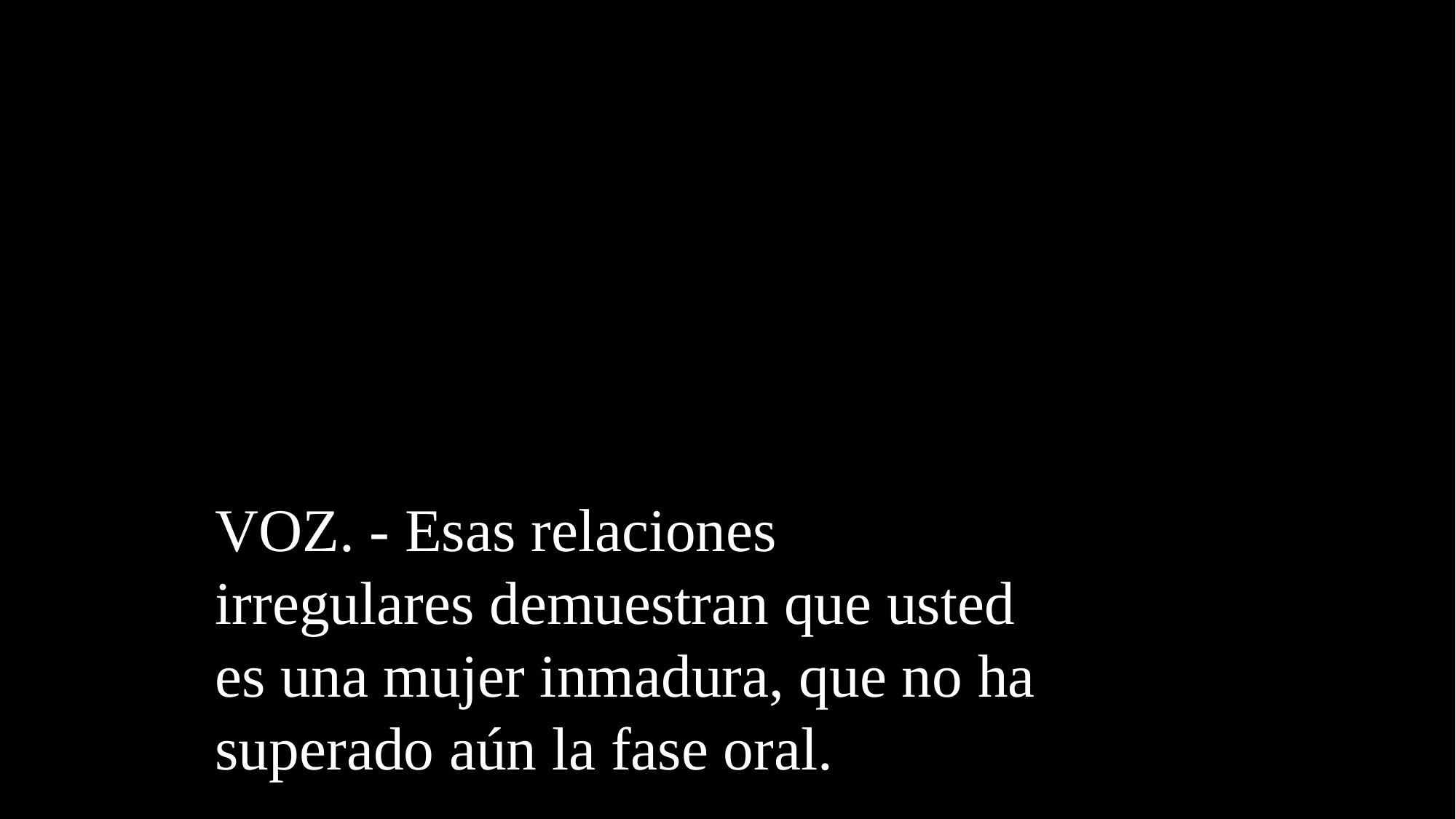

VOZ. - Esas relaciones irregulares demuestran que usted es una mujer inmadura, que no ha superado aún la fase oral.

声: そんな乱れた関係は、あなたが未熟で、まだ口答期を乗り越えていない証拠です